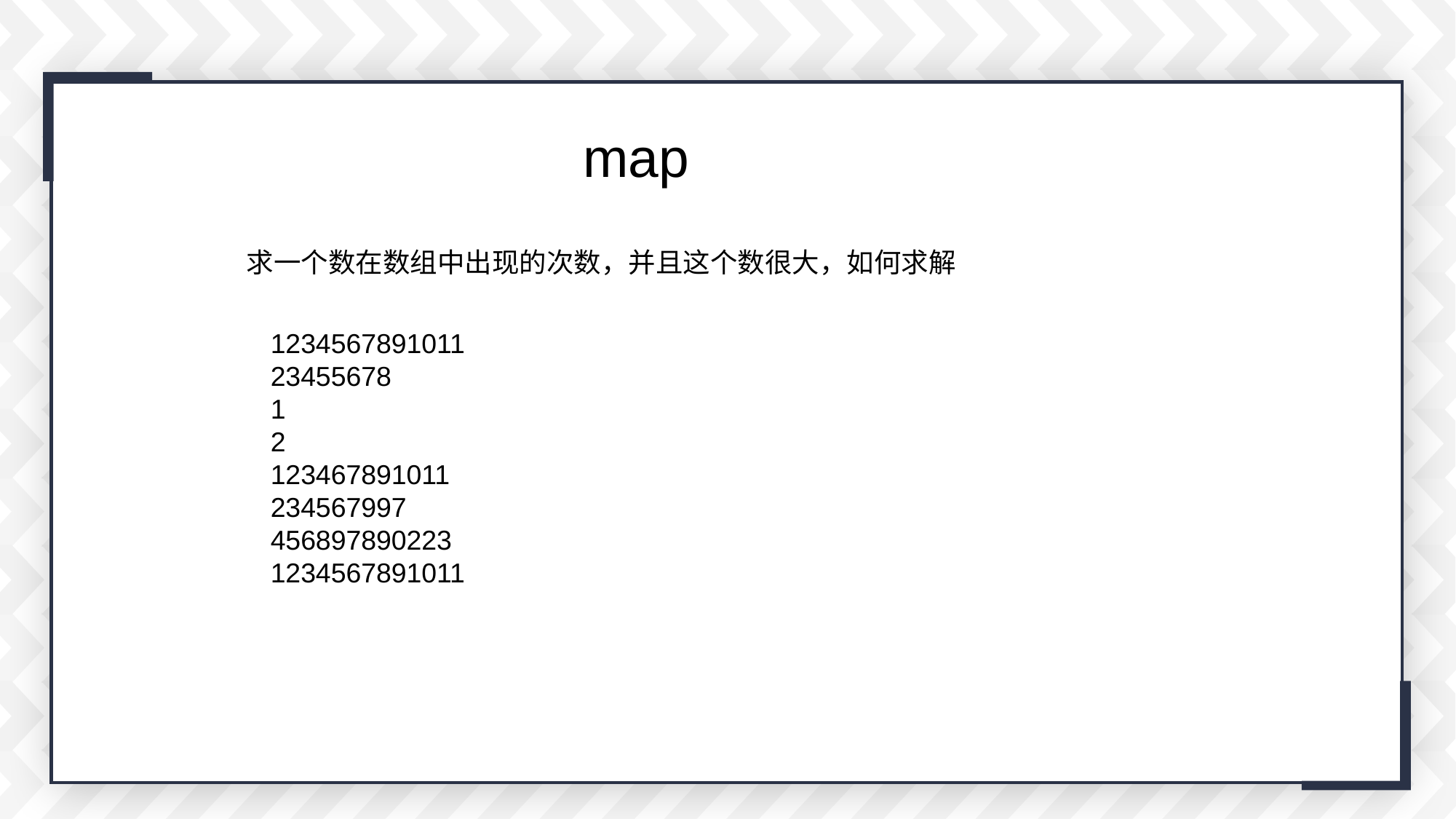

map

求一个数在数组中出现的次数，并且这个数很大，如何求解
输入
标题
1234567891011
23455678
1
2
123467891011
234567997
456897890223
1234567891011

点击在此录入上述图表的综合描述说明，在此录入上述图表的综合描述说明。在此录入上述图表的综合描述说明，在此录入上述图表的综合描述说明